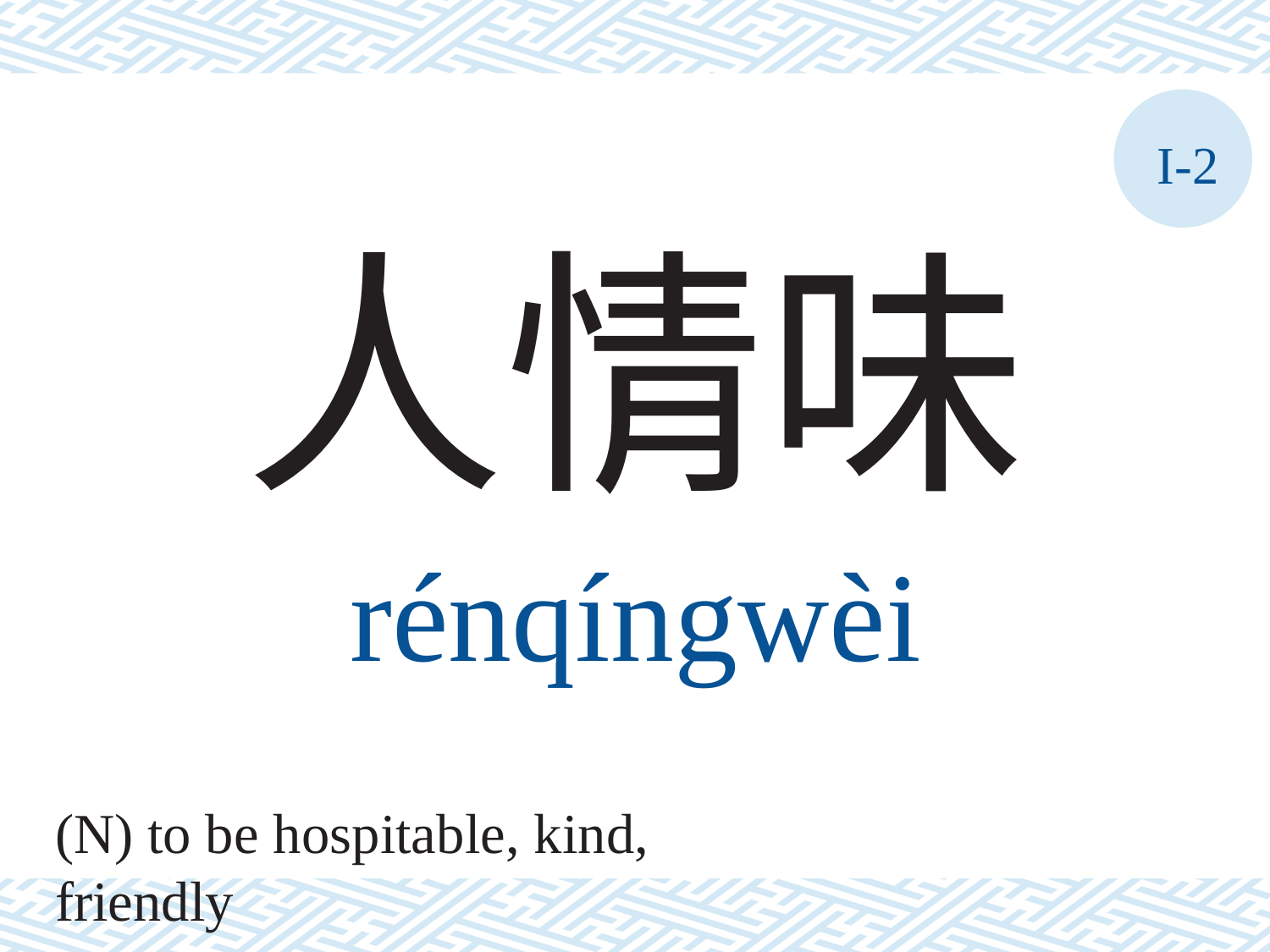

I-2
人情味
rénqíngwèi
(N) to be hospitable, kind, friendly